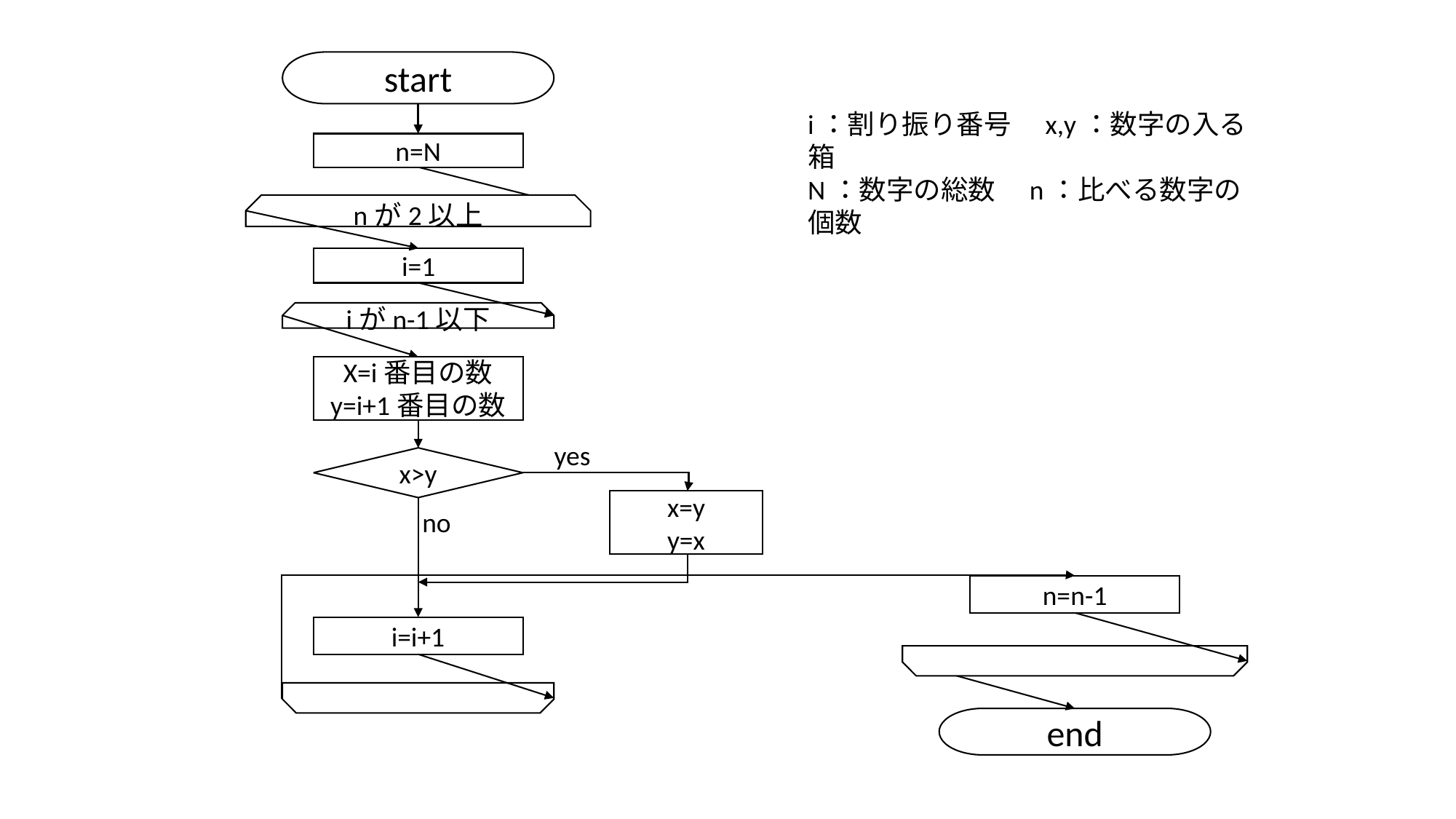

start
i：割り振り番号　x,y：数字の入る箱
N：数字の総数　n：比べる数字の個数
n=N
nが2以上
i=1
iがn-1以下
X=i番目の数
y=i+1番目の数
yes
x>y
x=y
y=x
no
n=n-1
i=i+1

end